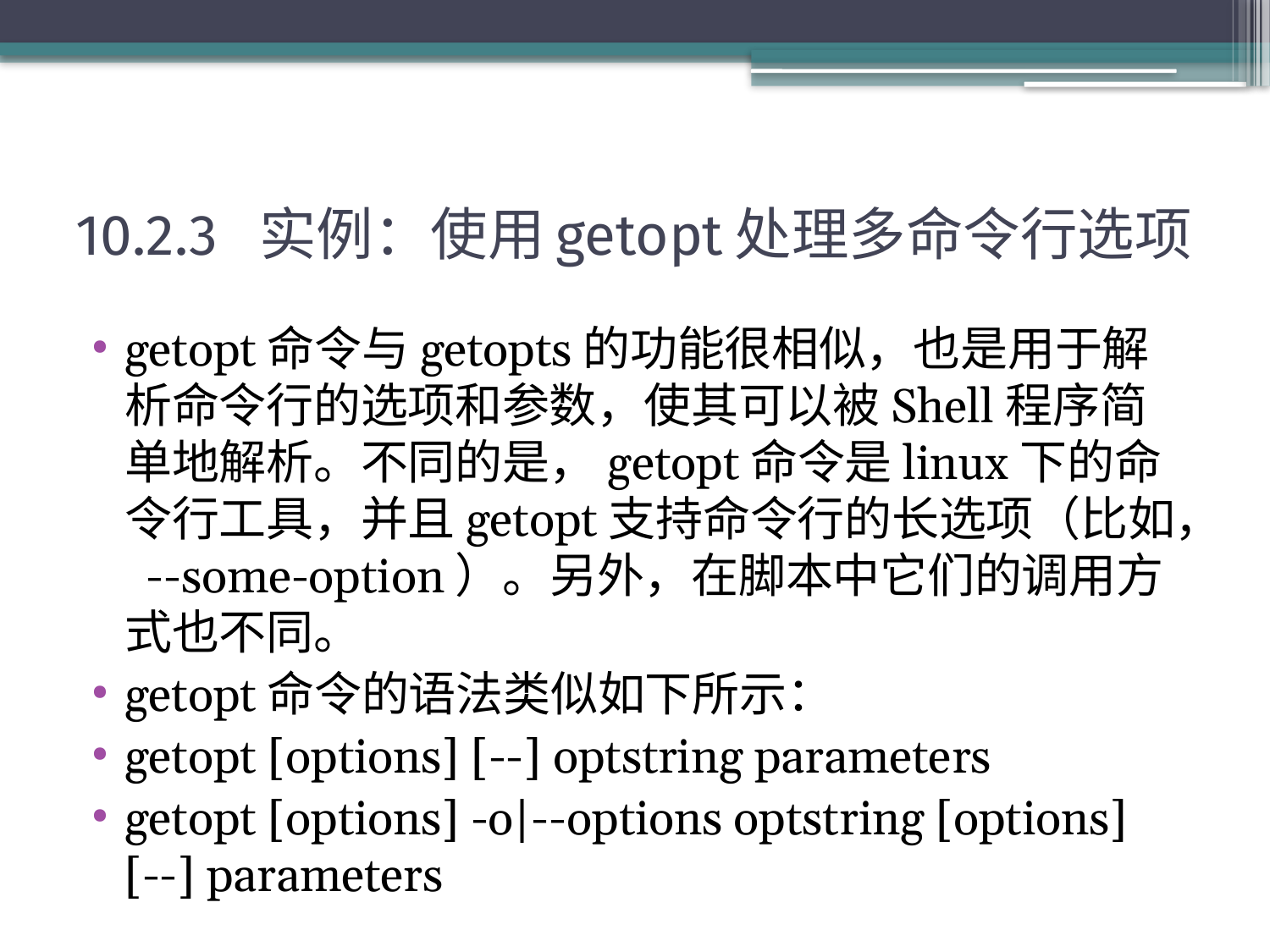

# 10.2.3  实例：使用getopt处理多命令行选项
getopt命令与getopts的功能很相似，也是用于解析命令行的选项和参数，使其可以被Shell程序简单地解析。不同的是，getopt命令是linux下的命令行工具，并且getopt支持命令行的长选项（比如， --some-option）。另外，在脚本中它们的调用方式也不同。
getopt命令的语法类似如下所示：
getopt [options] [--] optstring parameters
getopt [options] -o|--options optstring [options] [--] parameters